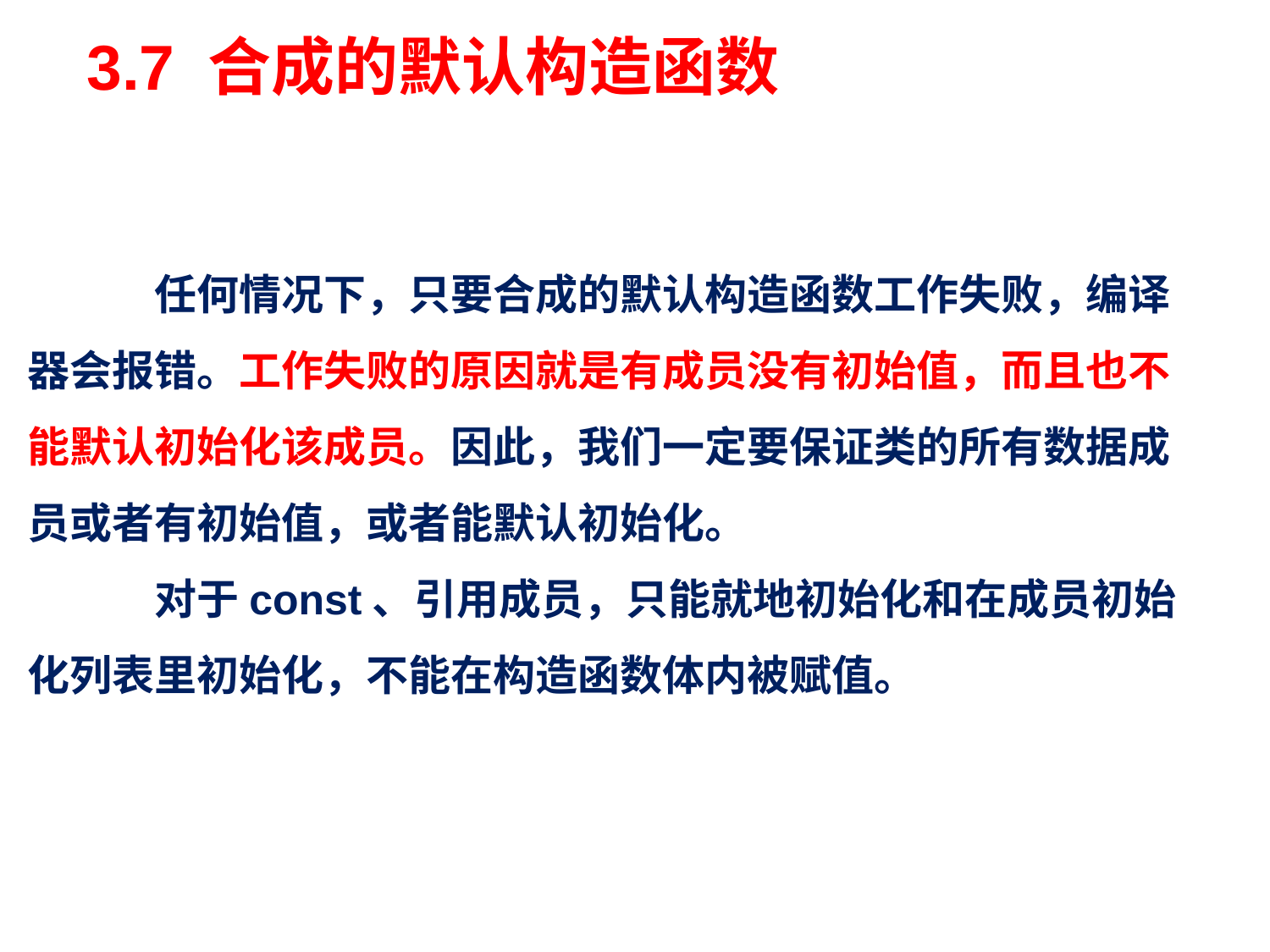

# 3.7 合成的默认构造函数
	任何情况下，只要合成的默认构造函数工作失败，编译器会报错。工作失败的原因就是有成员没有初始值，而且也不能默认初始化该成员。因此，我们一定要保证类的所有数据成员或者有初始值，或者能默认初始化。
	对于const、引用成员，只能就地初始化和在成员初始化列表里初始化，不能在构造函数体内被赋值。